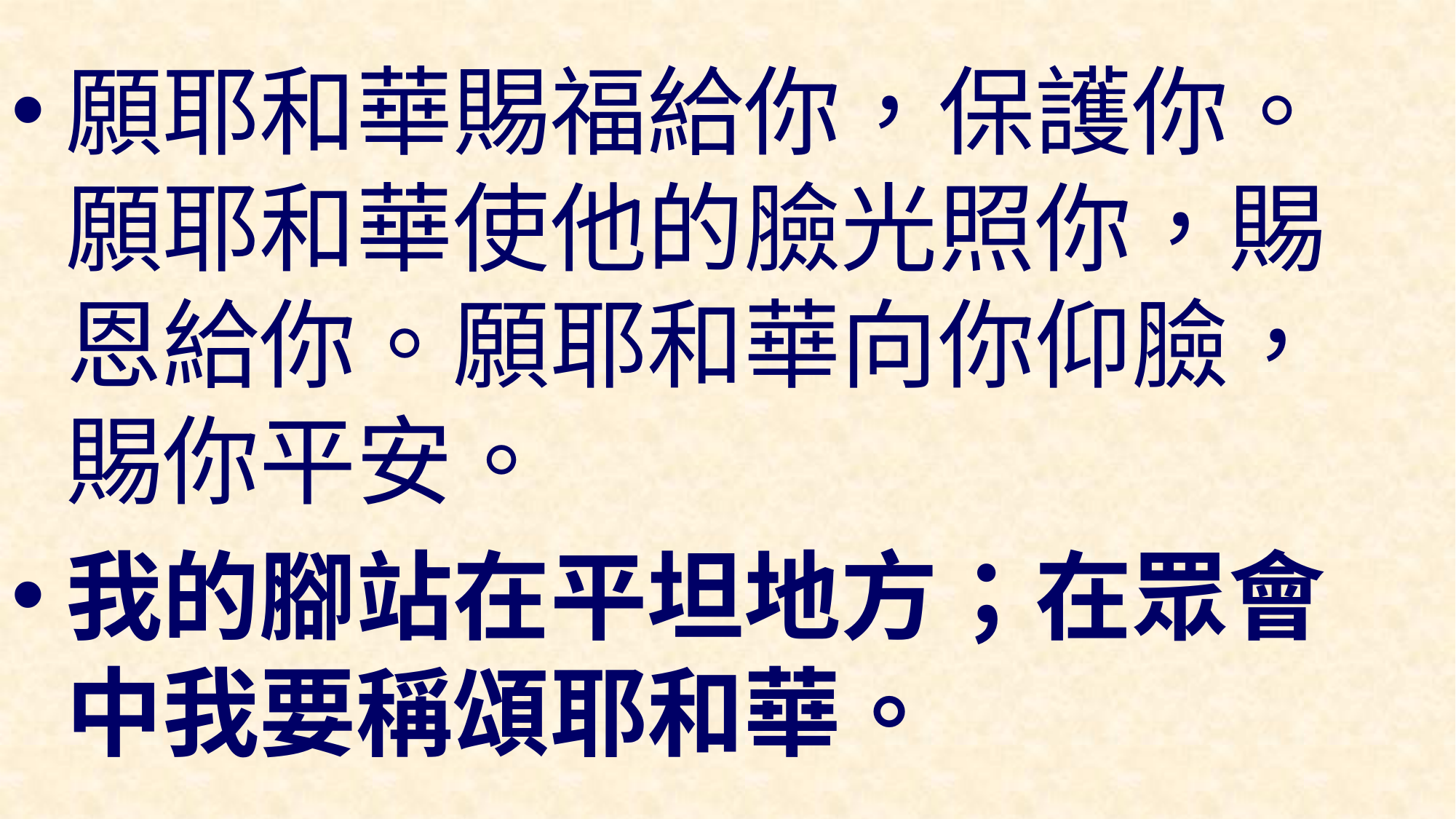

願耶和華賜福給你，保護你。願耶和華使他的臉光照你，賜恩給你。願耶和華向你仰臉，賜你平安。
我的腳站在平坦地方；在眾會中我要稱頌耶和華。